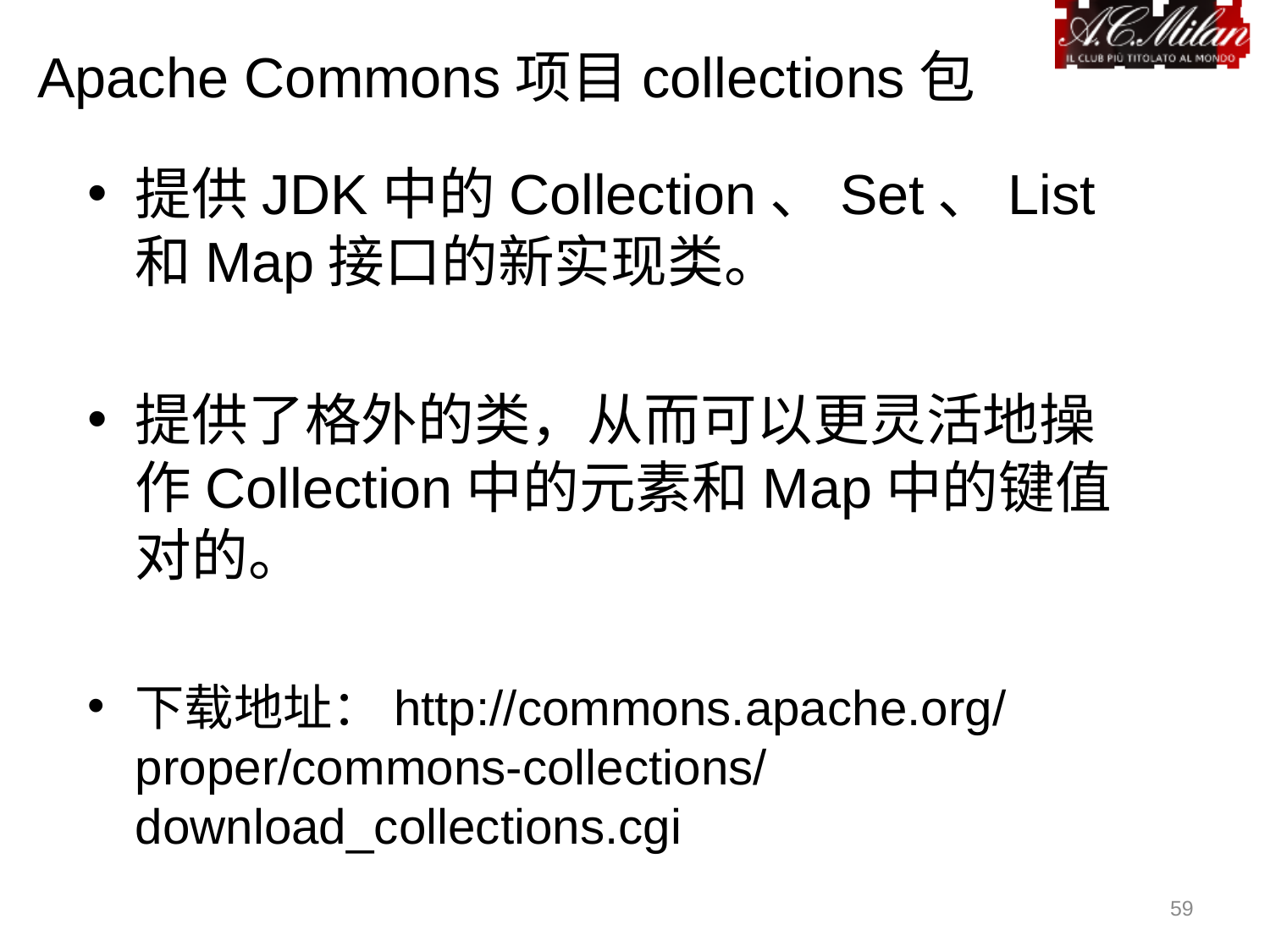

# Apache Commons项目collections包
提供JDK中的Collection、Set、List和Map接口的新实现类。

提供了格外的类，从而可以更灵活地操作Collection中的元素和Map中的键值对的。

下载地址：http://commons.apache.org/proper/commons-collections/download_collections.cgi
59